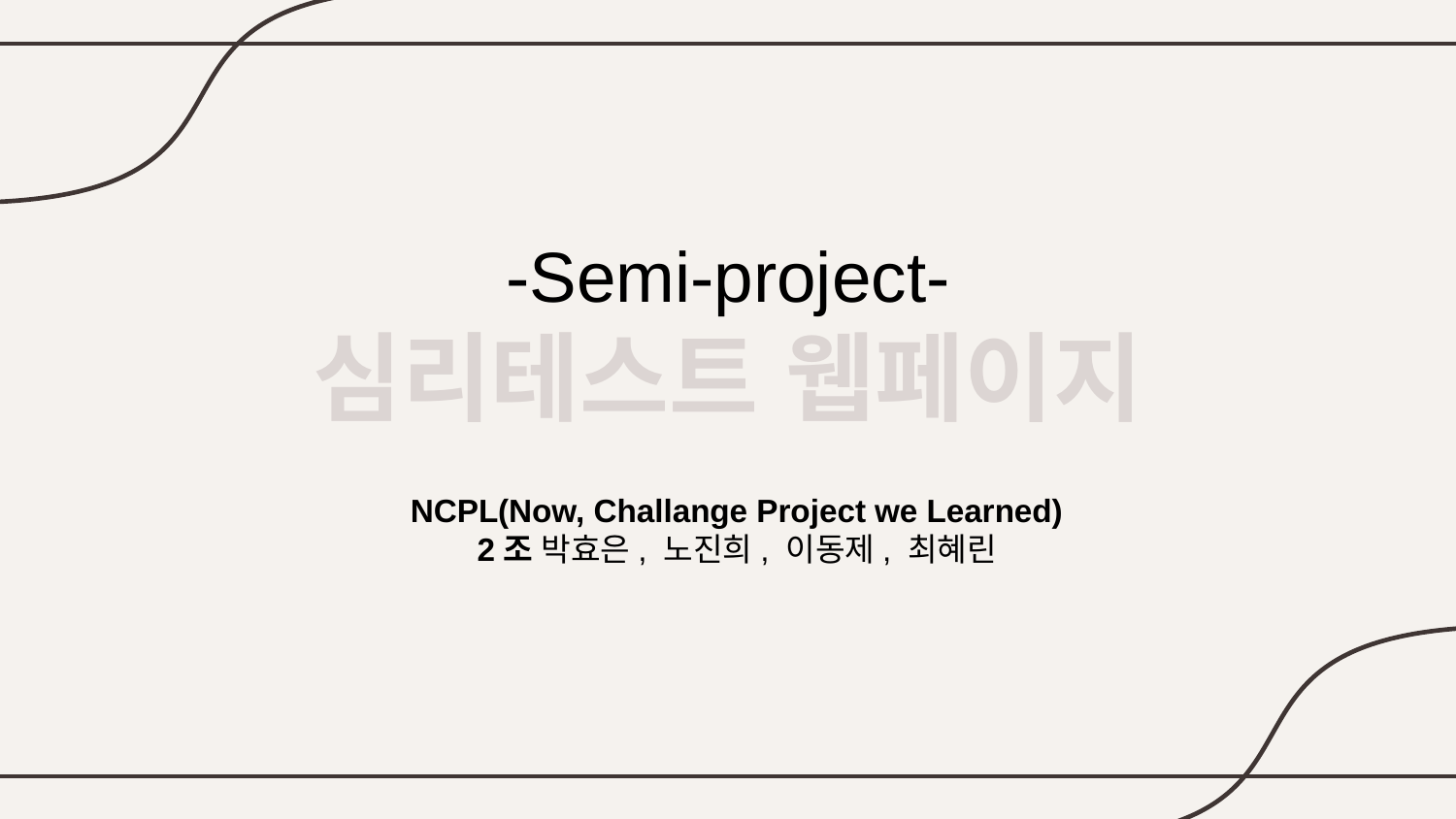

# -Semi-project- 심리테스트 웹페이지
NCPL(Now, Challange Project we Learned)
2조 박효은, 노진희, 이동제, 최혜린